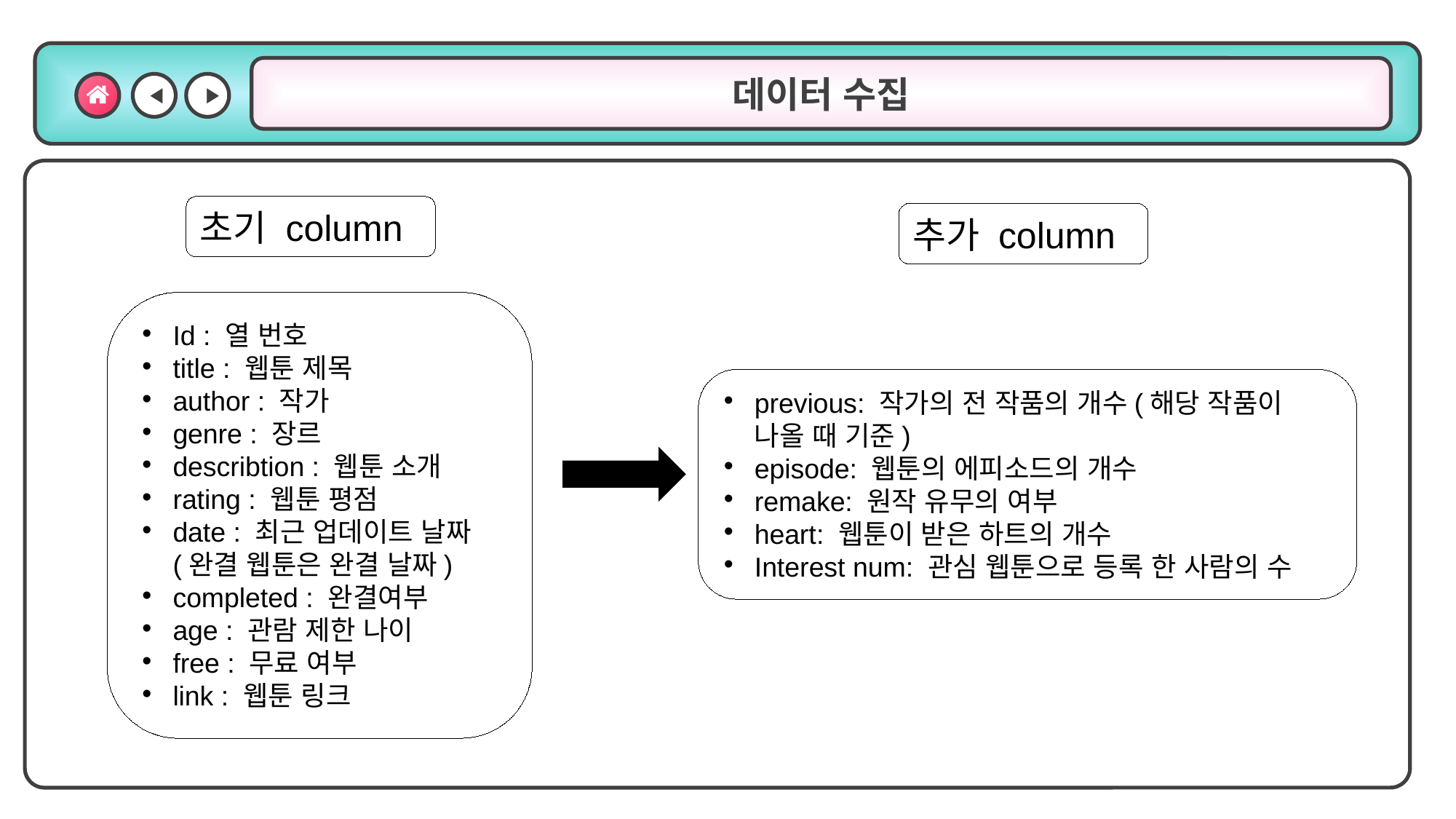

◀
▶

데이터 수집

초기 column
추가 column
Id : 열 번호
title : 웹툰 제목
author : 작가
genre : 장르
describtion : 웹툰 소개
rating : 웹툰 평점
date : 최근 업데이트 날짜(완결 웹툰은 완결 날짜)
completed : 완결여부
age : 관람 제한 나이
free : 무료 여부
link : 웹툰 링크
previous: 작가의 전 작품의 개수(해당 작품이 나올 때 기준)
episode: 웹툰의 에피소드의 개수
remake: 원작 유무의 여부
heart: 웹툰이 받은 하트의 개수
Interest num: 관심 웹툰으로 등록 한 사람의 수